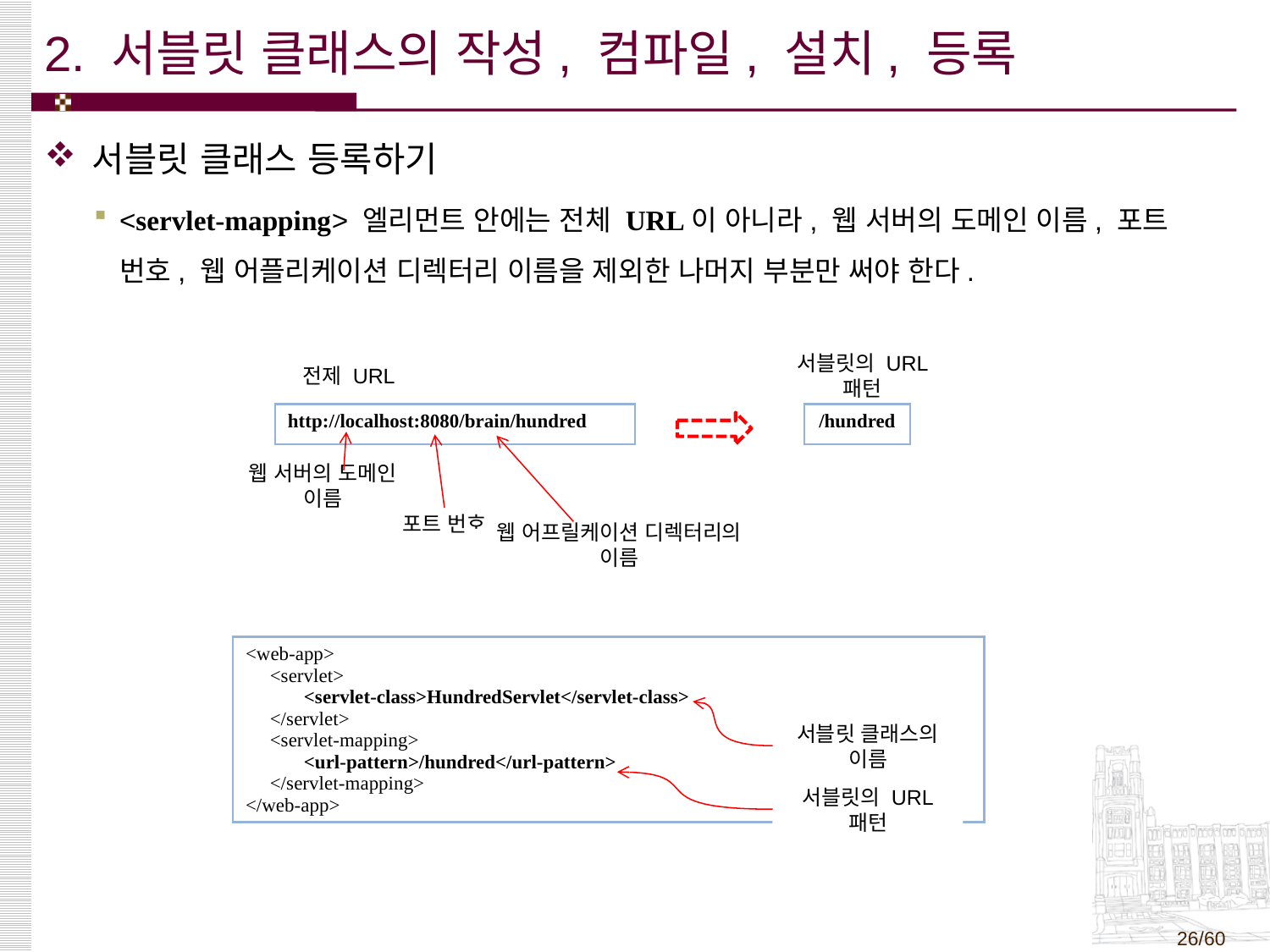

# 2. 서블릿 클래스의 작성, 컴파일, 설치, 등록
서블릿 클래스 등록하기
<servlet-mapping> 엘리먼트 안에는 전체 URL이 아니라, 웹 서버의 도메인 이름, 포트 번호, 웹 어플리케이션 디렉터리 이름을 제외한 나머지 부분만 써야 한다.

전제 URL
서블릿의 URL 패턴
| http://localhost:8080/brain/hundred |
| --- |
| /hundred |
| --- |

웹 서버의 도메인 이름
포트 번호
웹 어프릴케이션 디렉터리의 이름
| <web-app> <servlet> <servlet-class>HundredServlet</servlet-class> </servlet> <servlet-mapping> <url-pattern>/hundred</url-pattern> </servlet-mapping> </web-app> |
| --- |
서블릿 클래스의 이름
서블릿의 URL 패턴